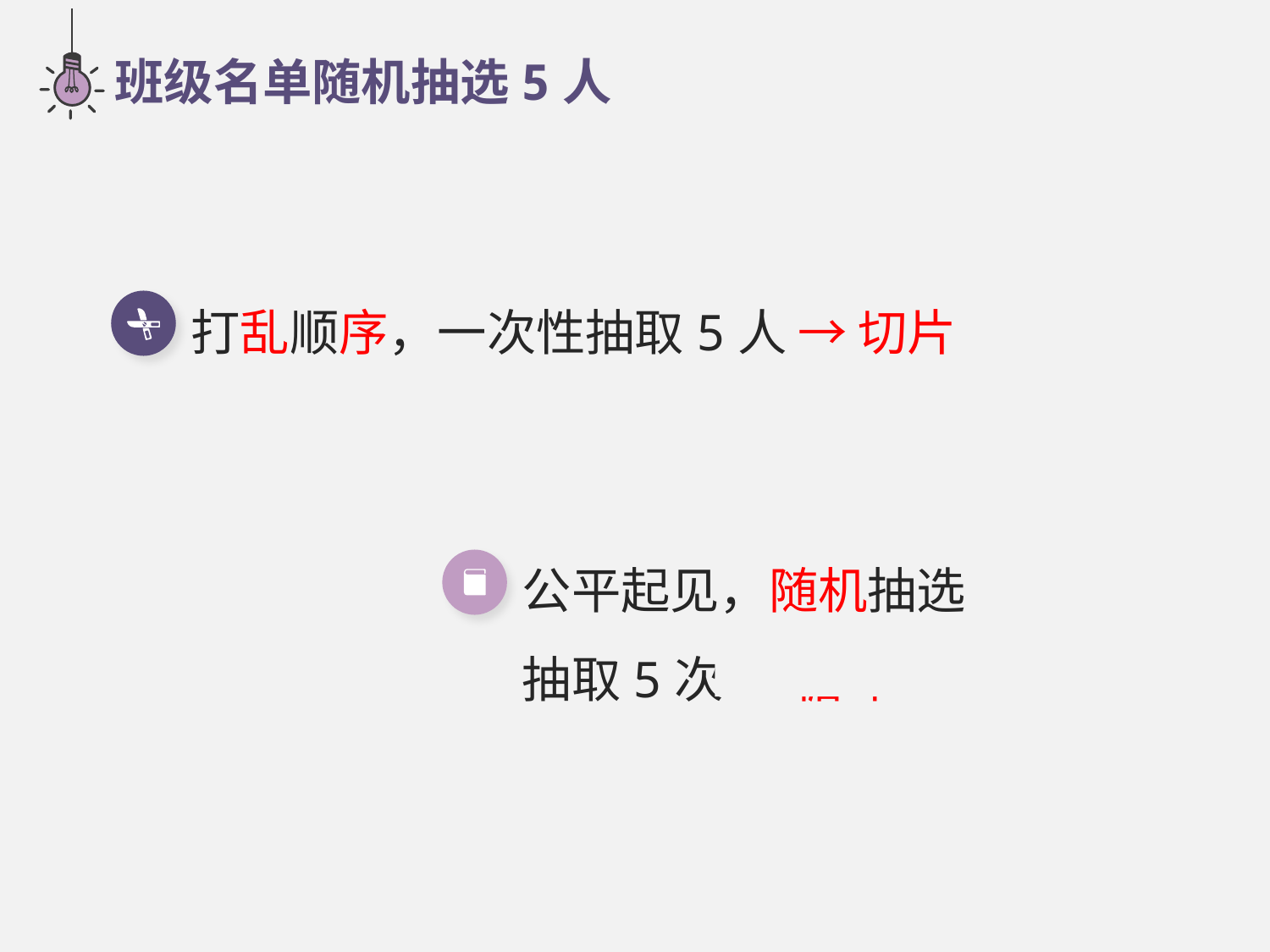

班级名单随机抽选5人
打乱顺序，一次性抽取5人 → 切片

公平起见，随机抽选
抽取5次 → 循环